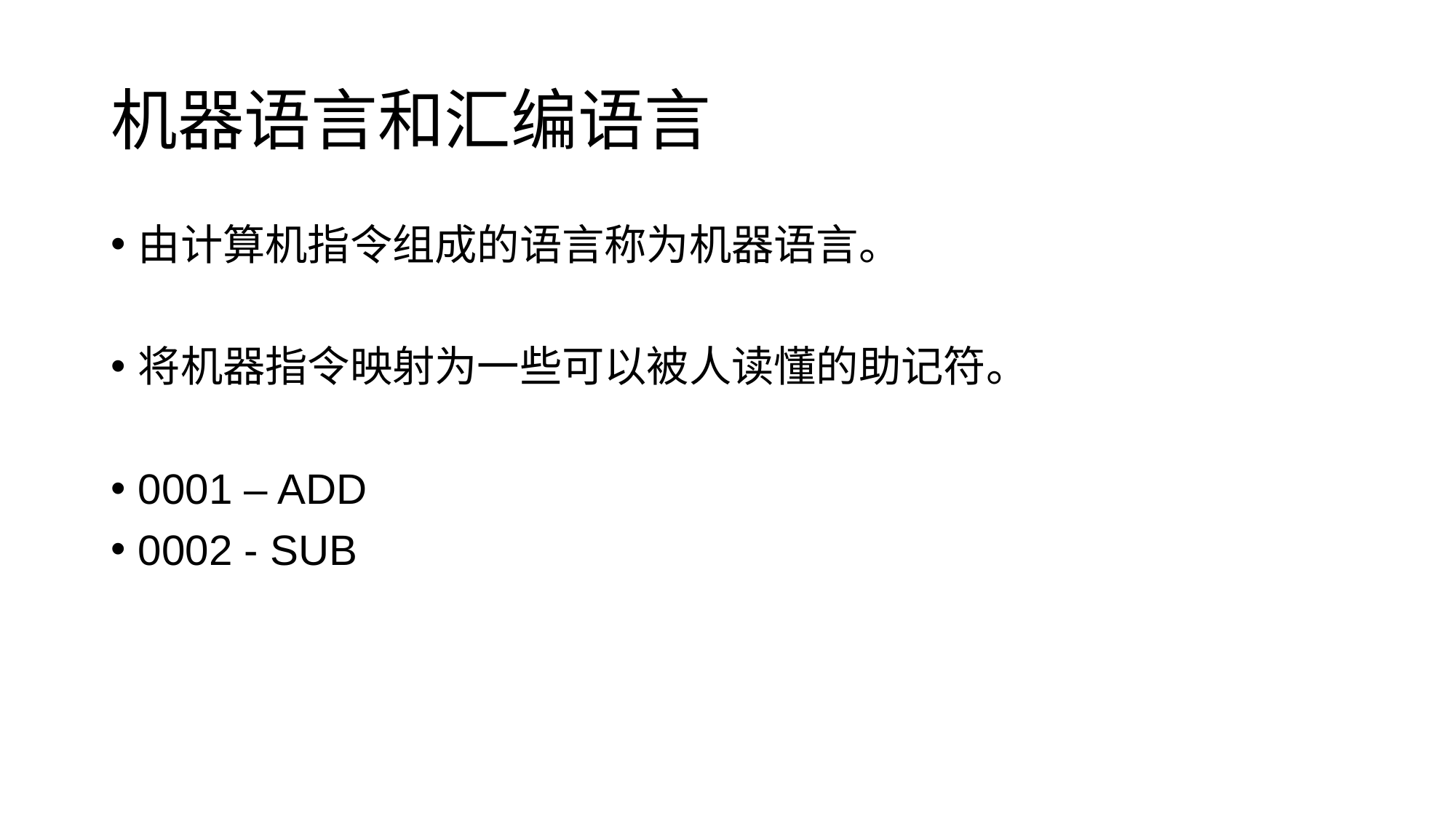

# 机器语言和汇编语言
由计算机指令组成的语言称为机器语言。

将机器指令映射为一些可以被人读懂的助记符。

0001 – ADD
0002 - SUB